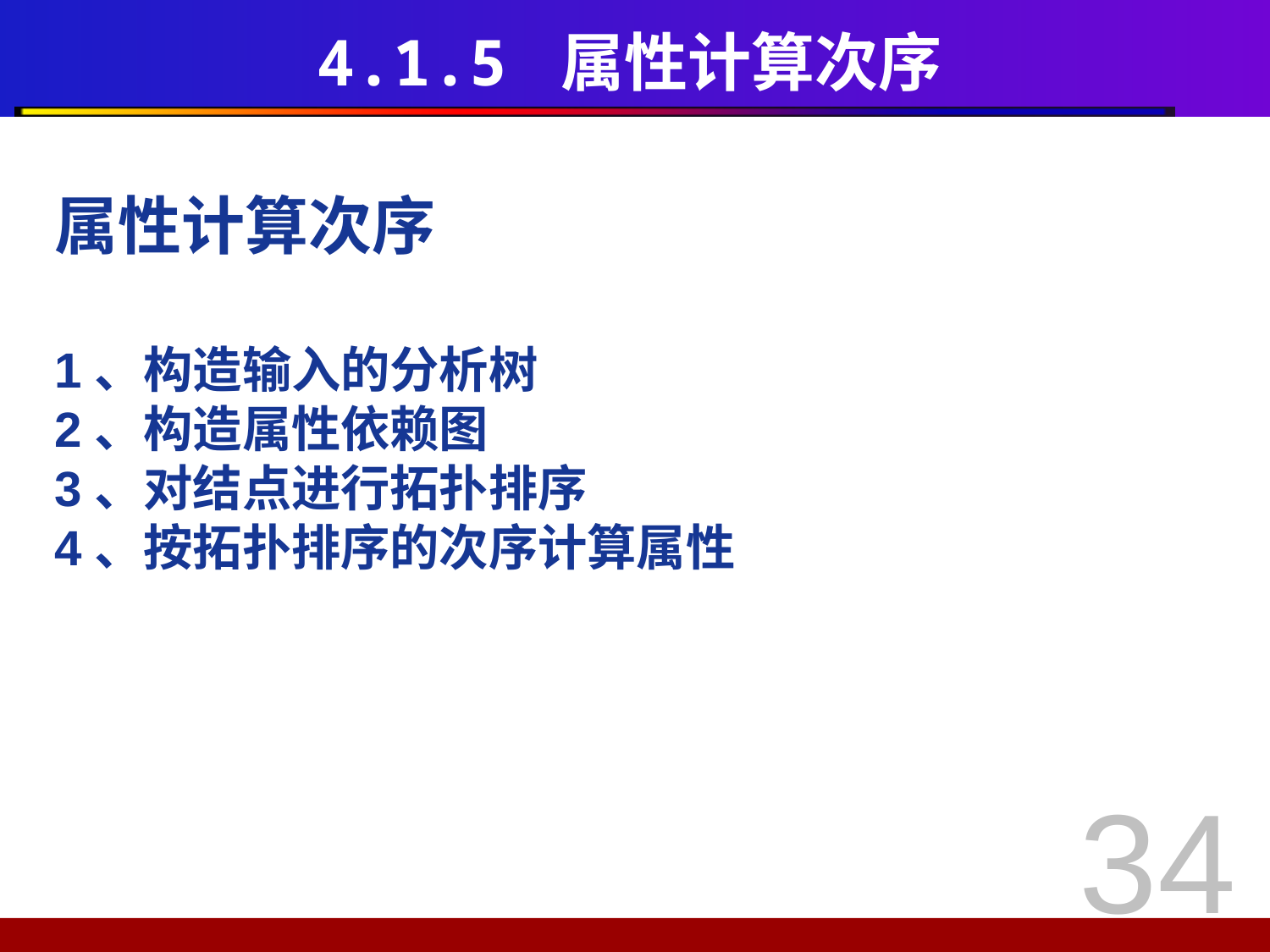

# 4.1.5 属性计算次序
属性计算次序

1、构造输入的分析树
2、构造属性依赖图
3、对结点进行拓扑排序
4、按拓扑排序的次序计算属性
34